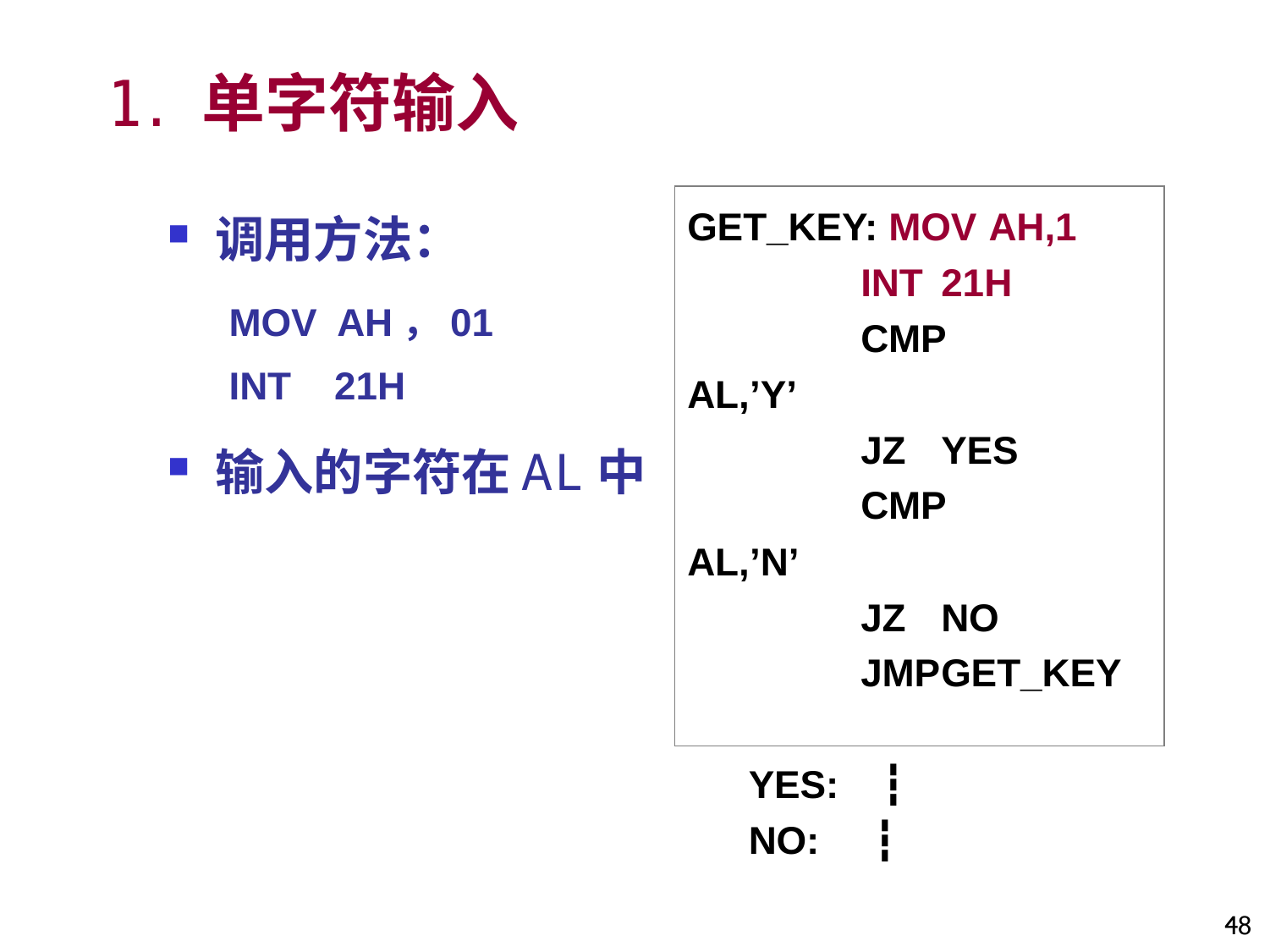

# 1. 单字符输入
GET_KEY: MOV	AH,1
INT	21H
CMP	AL,’Y’
JZ 	YES
CMP	AL,’N’
JZ 	NO
JMP	GET_KEY
YES:    ┇
NO:     ┇
调用方法：
MOV  AH，01
INT    21H
输入的字符在AL中
48